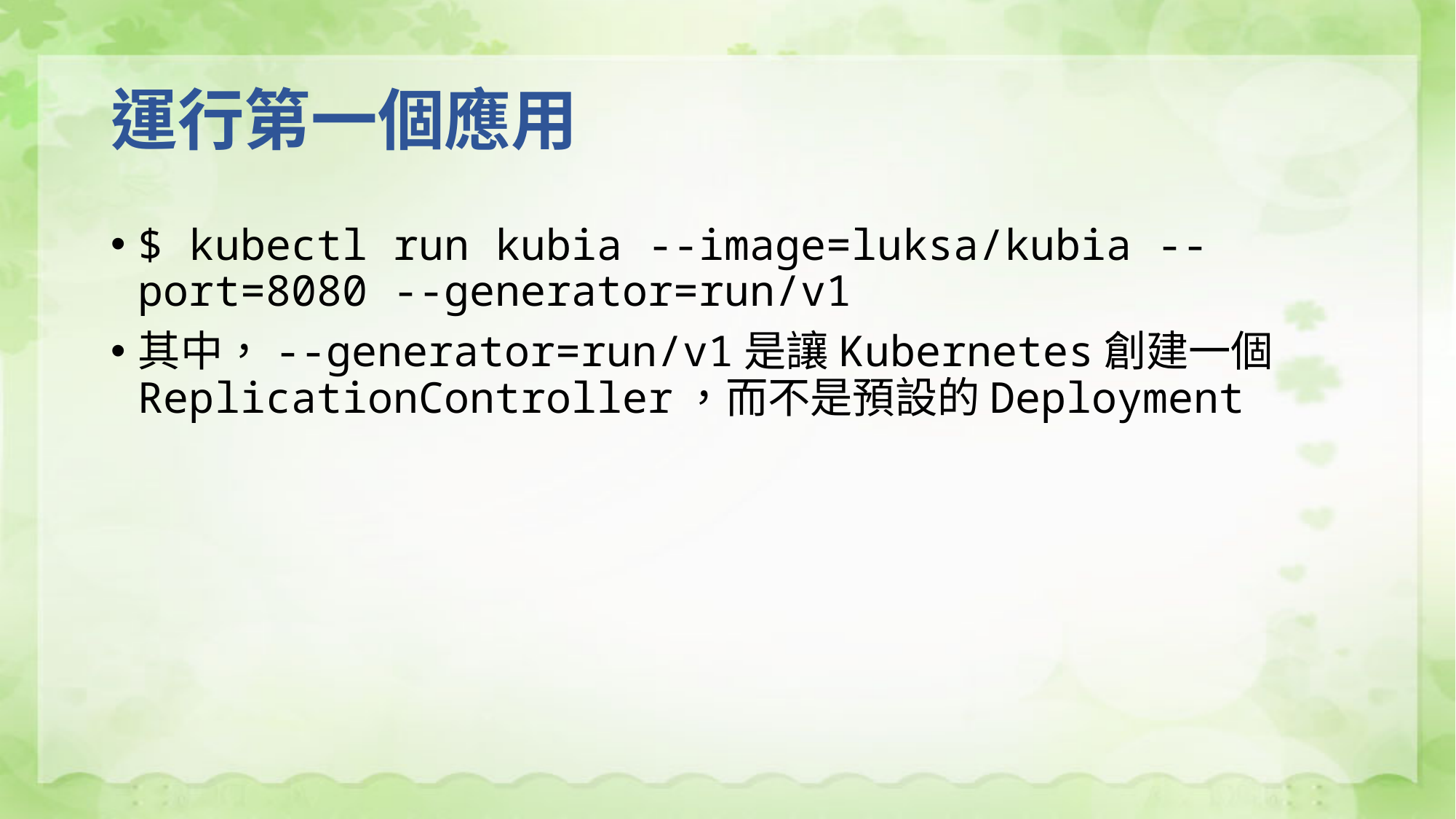

# 運行第一個應用
$ kubectl run kubia --image=luksa/kubia --port=8080 --generator=run/v1
其中，--generator=run/v1是讓Kubernetes創建一個ReplicationController，而不是預設的Deployment